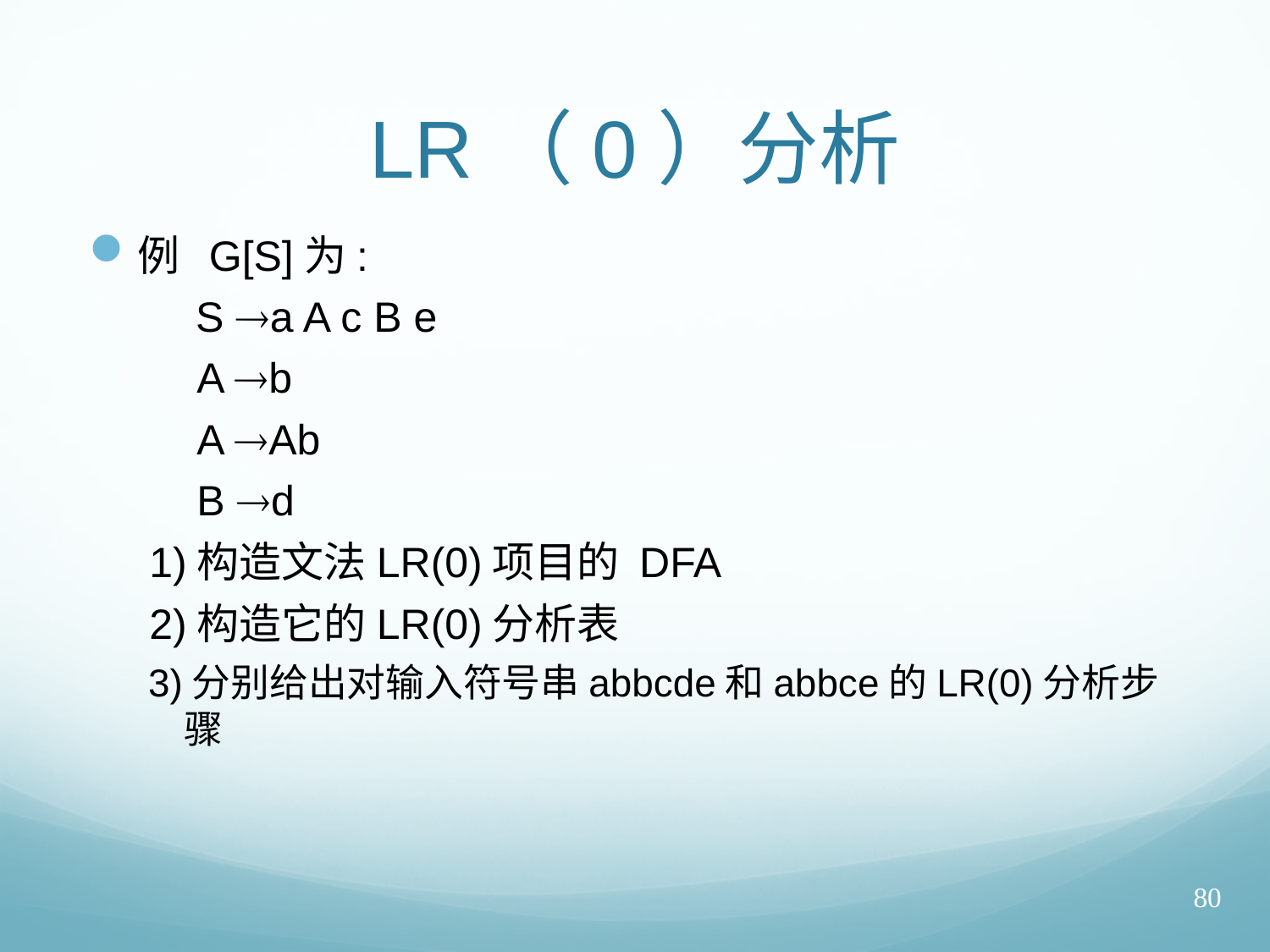

# LR（0）分析
例  G[S]为:
         S →a A c B e
     A →b
     A →Ab
     B →d
 1)构造文法LR(0)项目的 DFA
 2)构造它的LR(0)分析表
 3)分别给出对输入符号串abbcde和abbce的LR(0)分析步骤

80